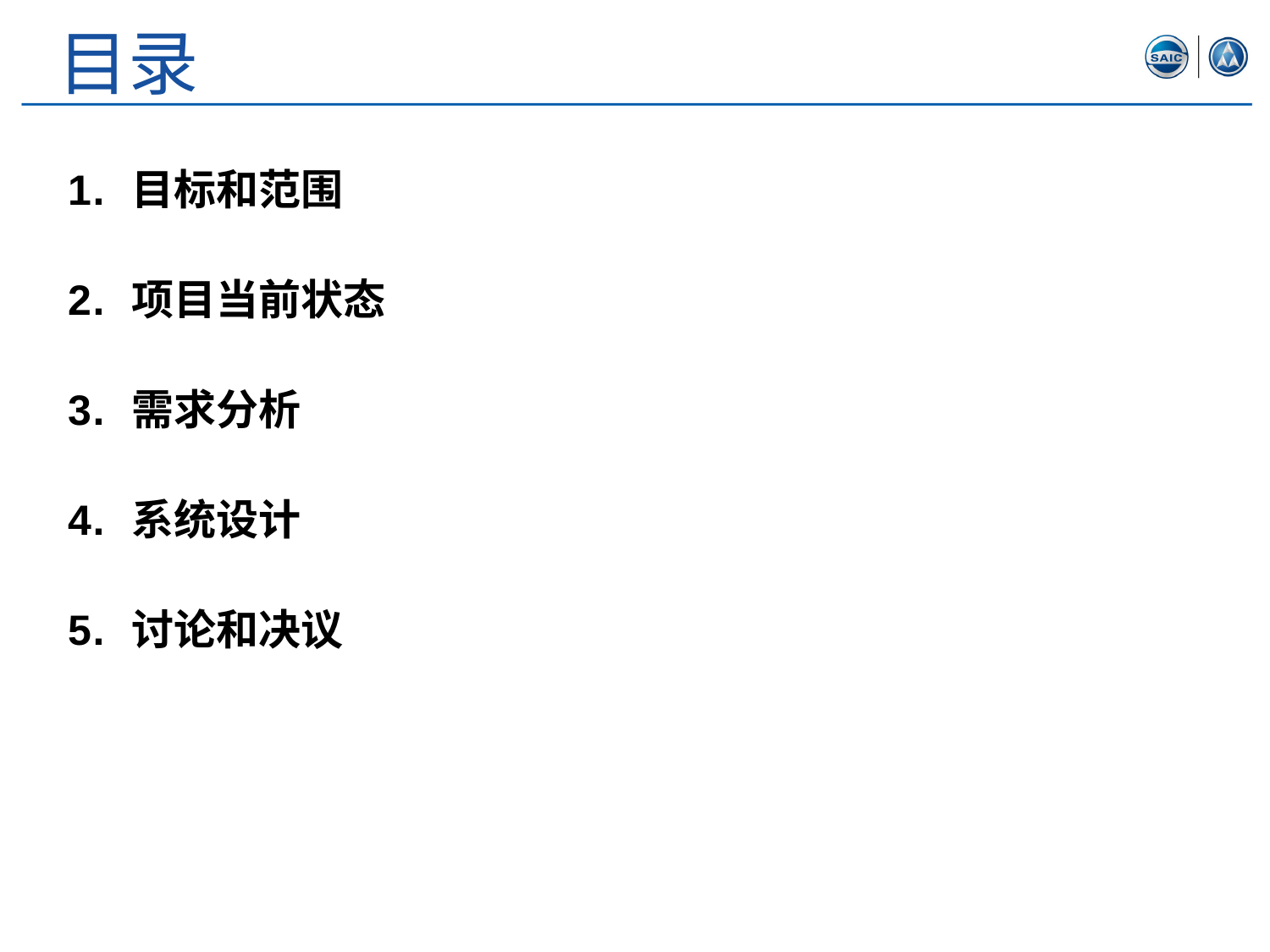

# 目录
目标和范围
项目当前状态
需求分析
系统设计
讨论和决议